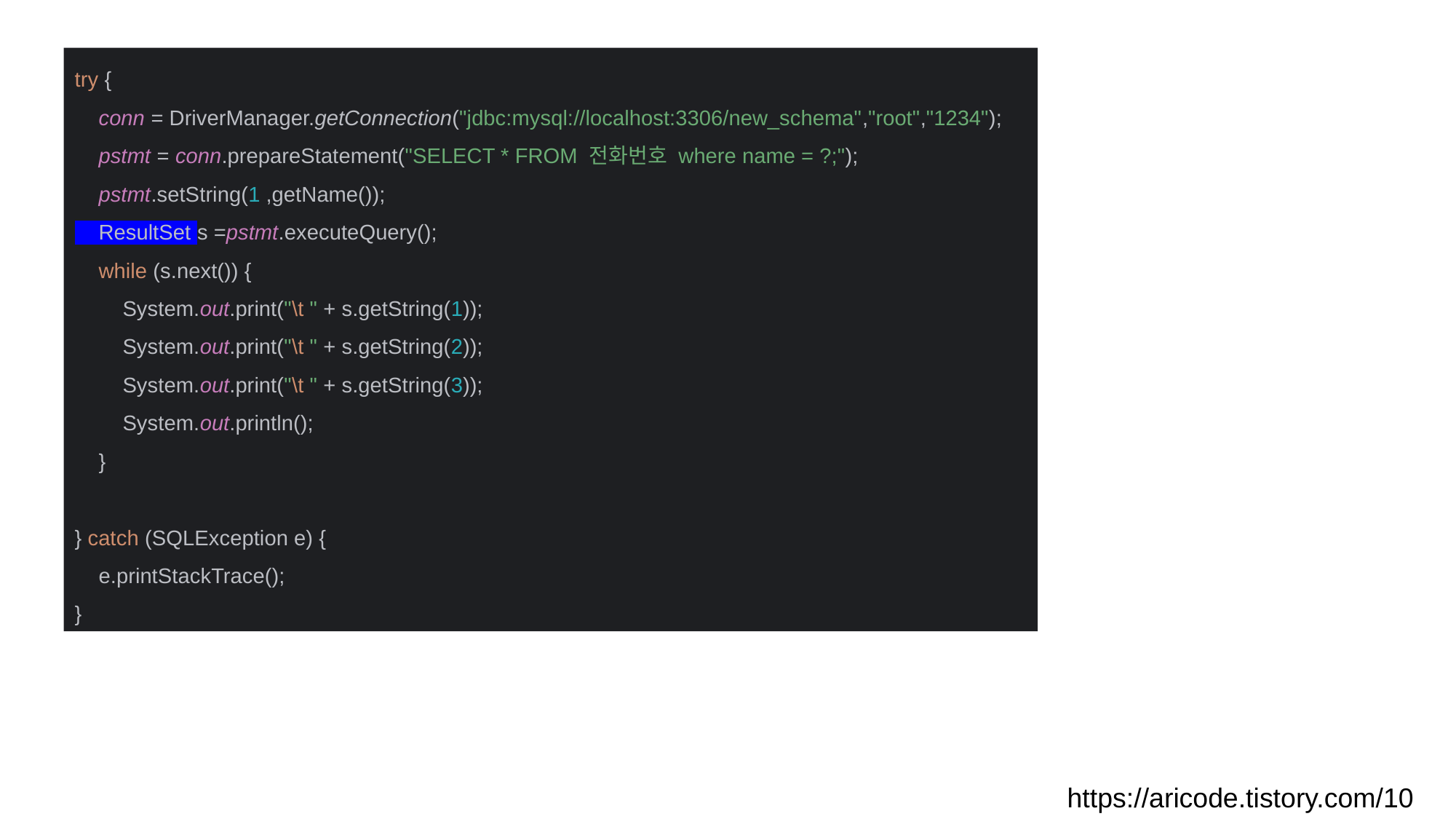

try {
    conn = DriverManager.getConnection("jdbc:mysql://localhost:3306/new_schema","root","1234");
    pstmt = conn.prepareStatement("SELECT * FROM 전화번호 where name = ?;");
    pstmt.setString(1 ,getName());
    ResultSet s =pstmt.executeQuery();
    while (s.next()) {
        System.out.print("\t " + s.getString(1));
        System.out.print("\t " + s.getString(2));
        System.out.print("\t " + s.getString(3));
        System.out.println();
    }
} catch (SQLException e) {
    e.printStackTrace();
}
https://aricode.tistory.com/10